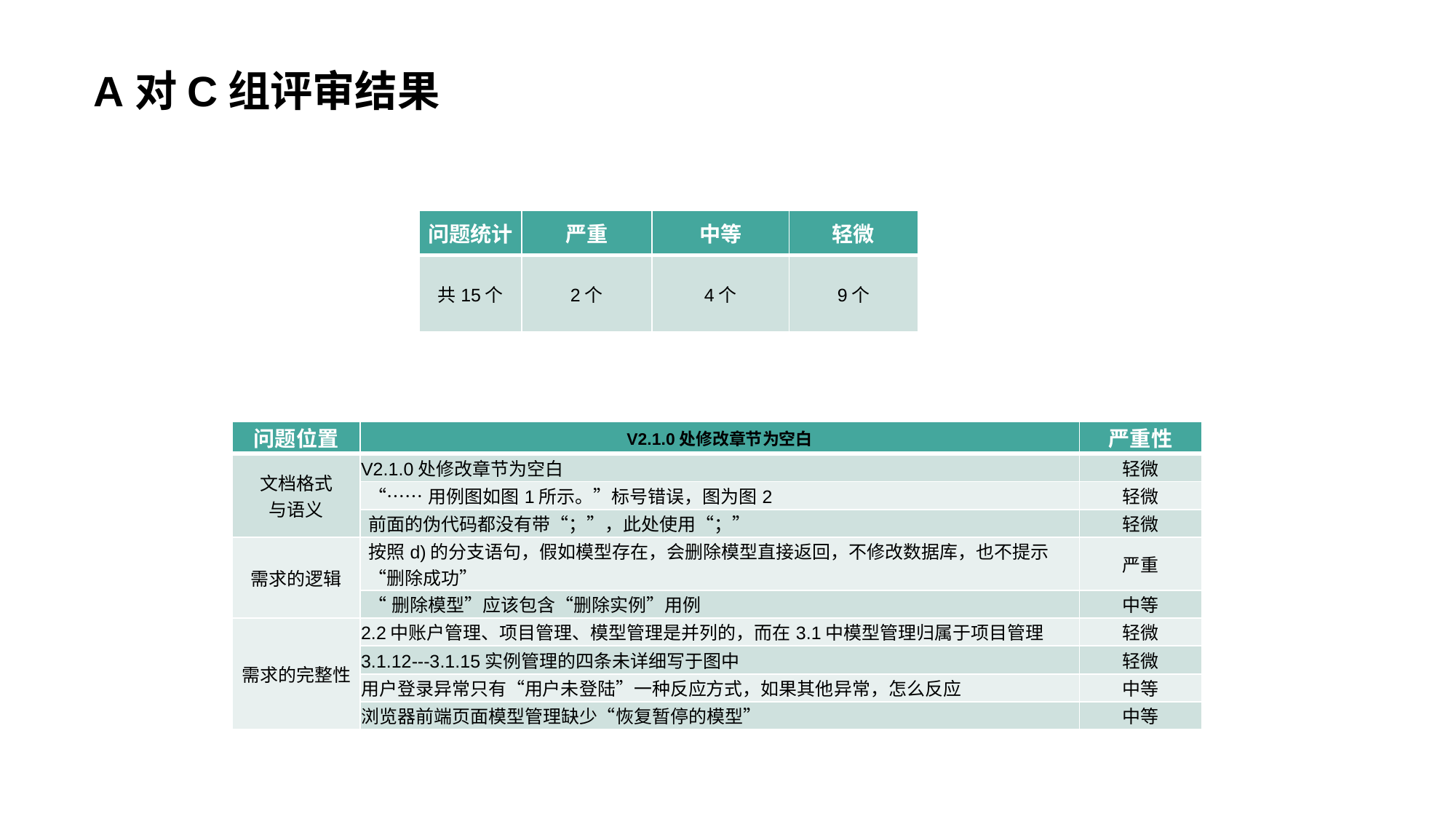

# A对C组评审结果
| 问题统计 | 严重 | 中等 | 轻微 |
| --- | --- | --- | --- |
| 共15个 | 2个 | 4个 | 9个 |
| 问题位置 | V2.1.0处修改章节为空白 | 严重性 |
| --- | --- | --- |
| 文档格式 与语义 | V2.1.0处修改章节为空白 | 轻微 |
|  | “……用例图如图1所示。”标号错误，图为图2 | 轻微 |
|  | 前面的伪代码都没有带“；”，此处使用“；” | 轻微 |
| 需求的逻辑 | 按照d)的分支语句，假如模型存在，会删除模型直接返回，不修改数据库，也不提示“删除成功” | 严重 |
|  | “删除模型”应该包含“删除实例”用例 | 中等 |
| 需求的完整性 | 2.2中账户管理、项目管理、模型管理是并列的，而在3.1中模型管理归属于项目管理 | 轻微 |
|  | 3.1.12---3.1.15实例管理的四条未详细写于图中 | 轻微 |
|  | 用户登录异常只有“用户未登陆”一种反应方式，如果其他异常，怎么反应 | 中等 |
|  | 浏览器前端页面模型管理缺少“恢复暂停的模型” | 中等 |